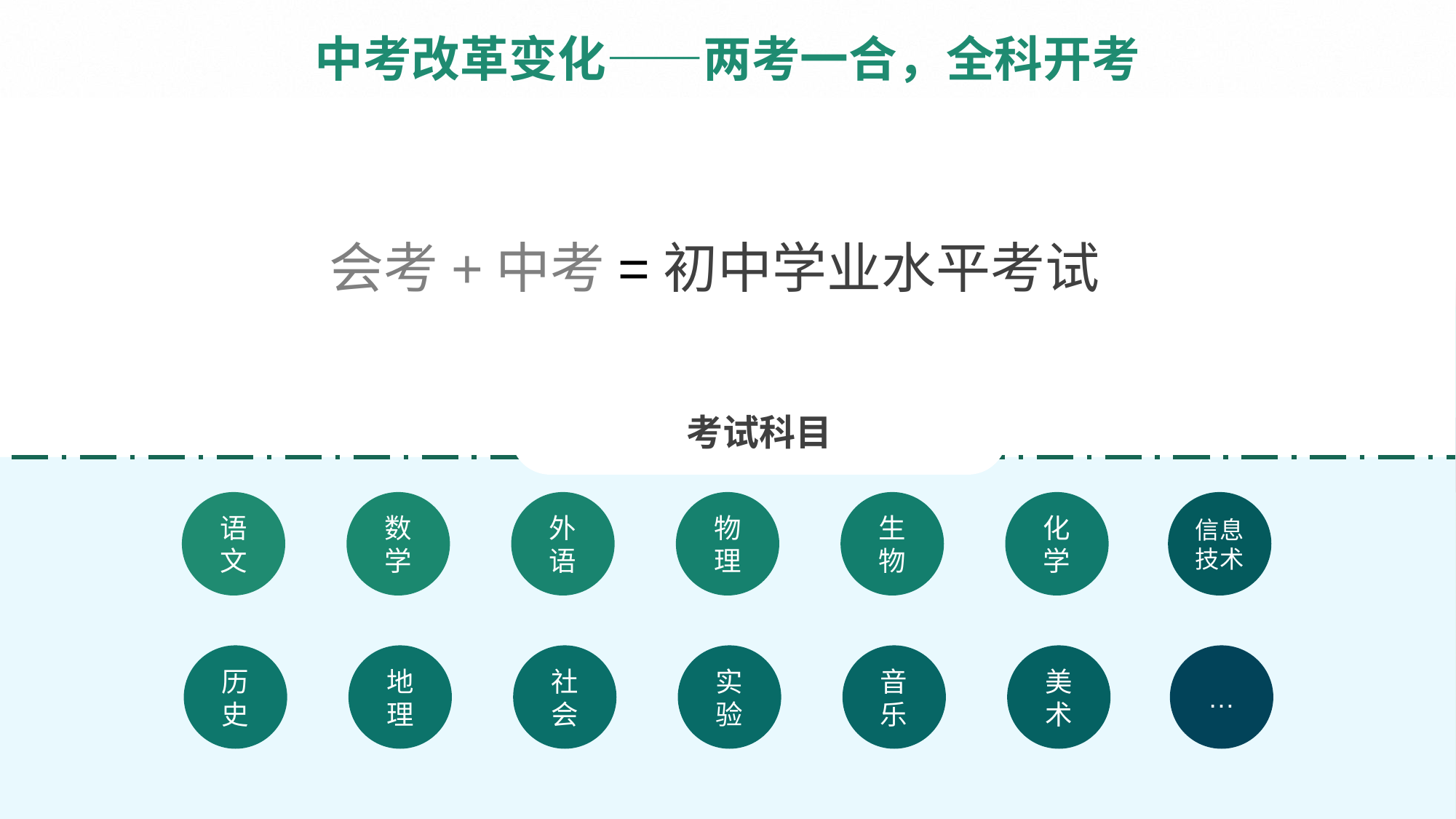

# 中考改革变化——两考一合，全科开考
会考+中考=初中学业水平考试
考试科目

语文
数学
外语
物理
生物
化学
信息技术
历史
地理
社会
实验
音乐
美术
…